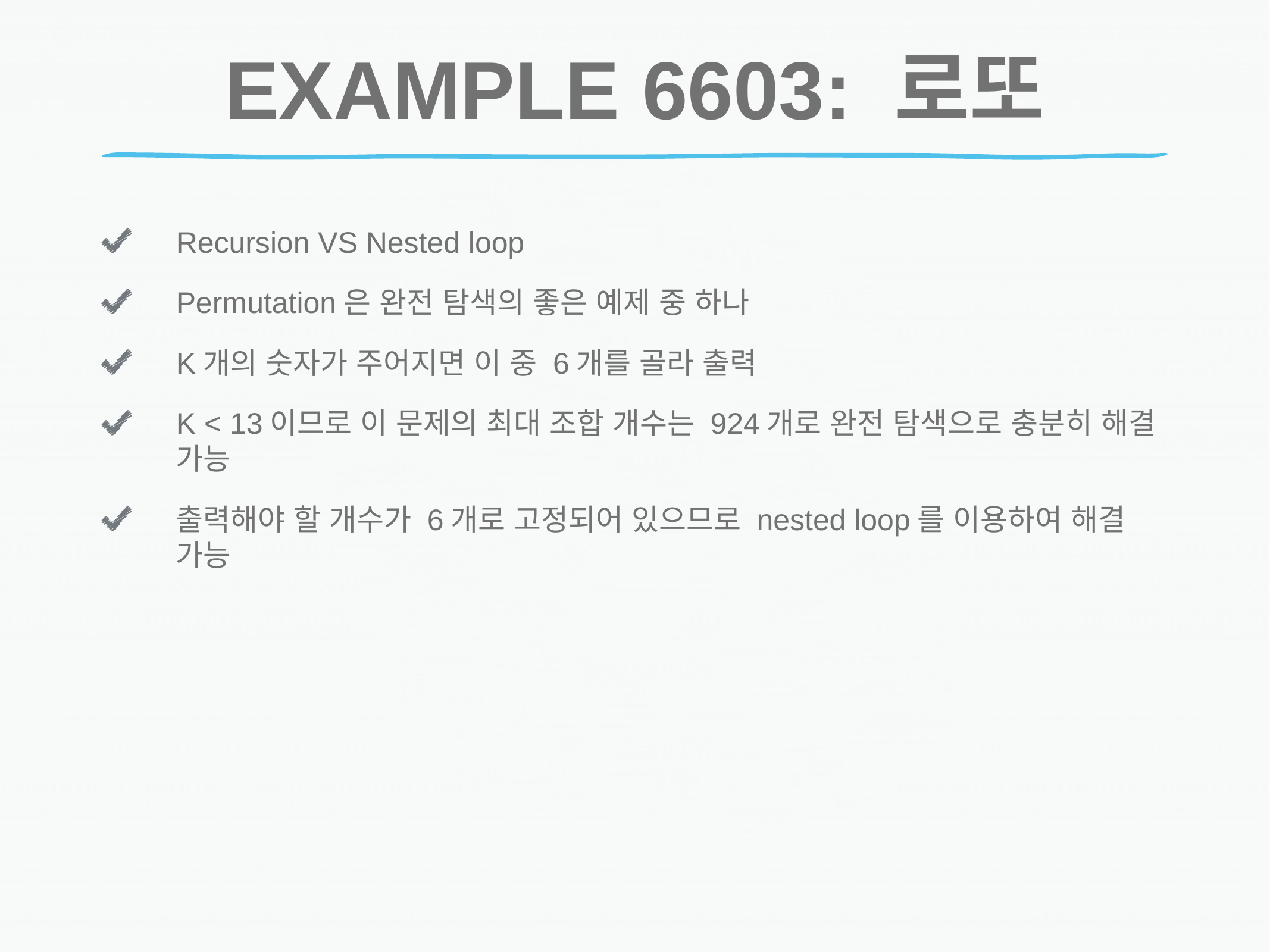

# example 6603: 로또
Recursion VS Nested loop
Permutation은 완전 탐색의 좋은 예제 중 하나
K개의 숫자가 주어지면 이 중 6개를 골라 출력
K < 13이므로 이 문제의 최대 조합 개수는 924개로 완전 탐색으로 충분히 해결 가능
출력해야 할 개수가 6개로 고정되어 있으므로 nested loop를 이용하여 해결 가능